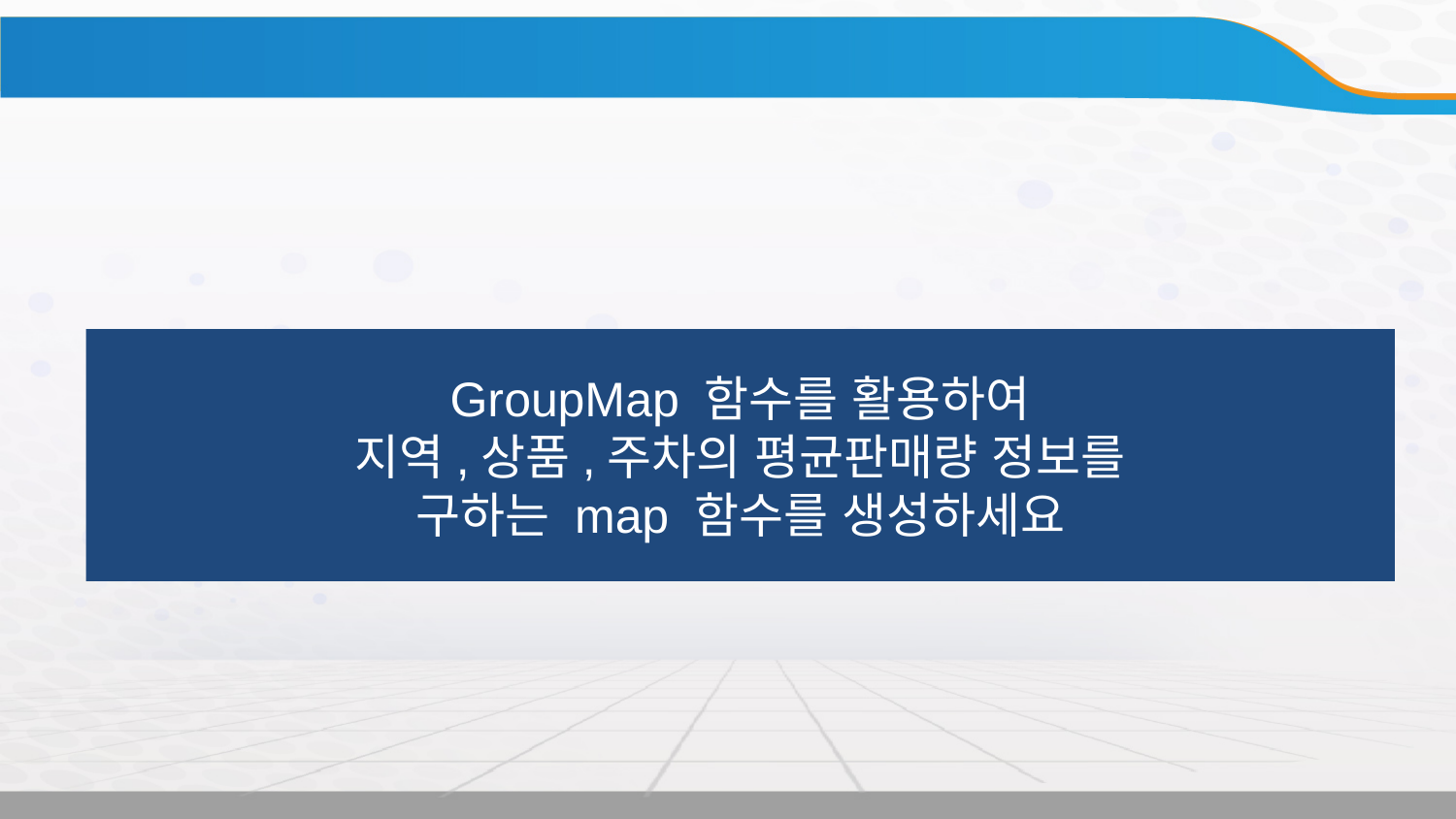

2. RDD 변환 및 처리
GroupMap 함수를 활용하여
지역,상품,주차의 평균판매량 정보를
구하는 map 함수를 생성하세요